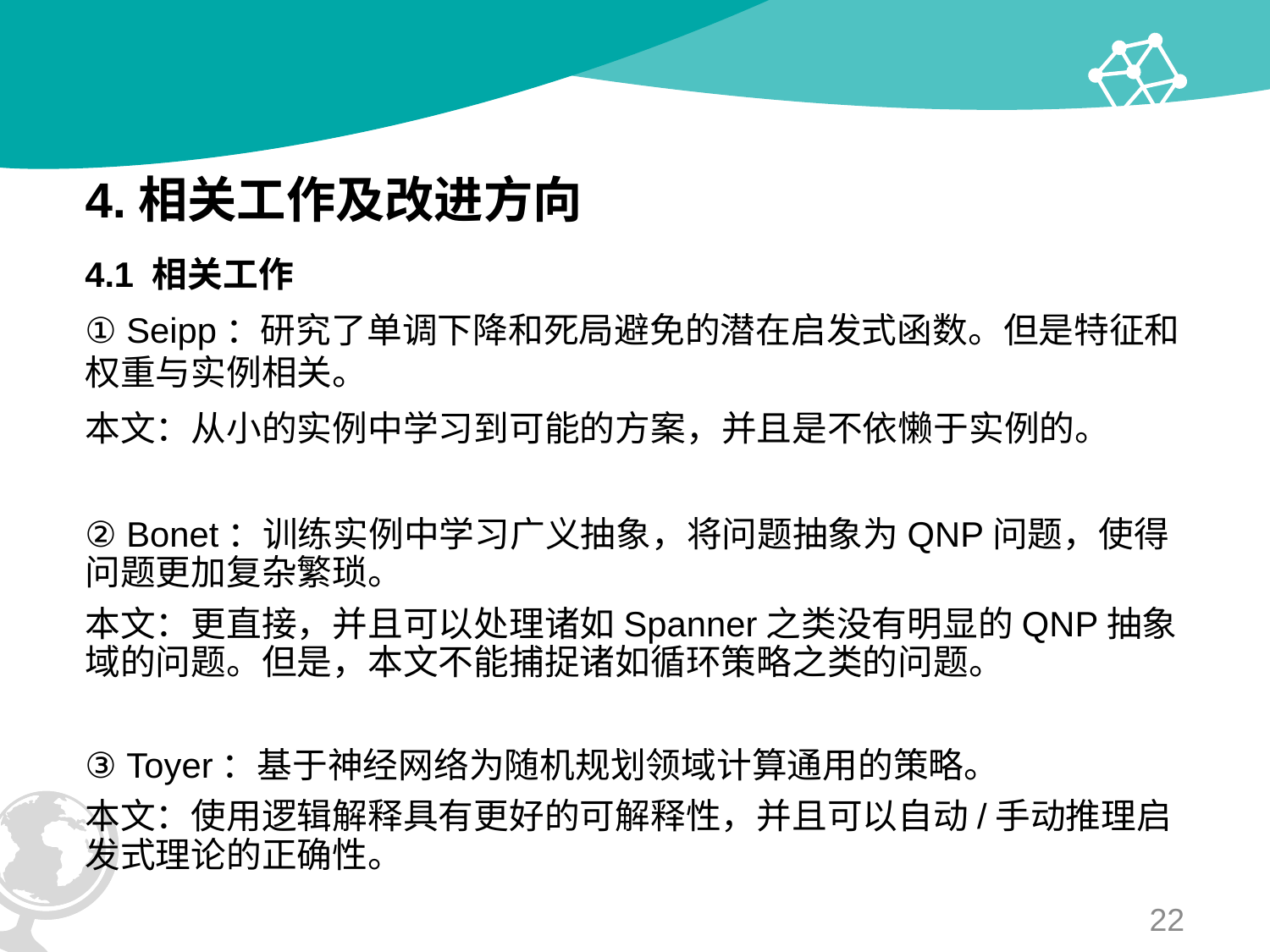

# 4.相关工作及改进方向
4.1 相关工作
① Seipp：研究了单调下降和死局避免的潜在启发式函数。但是特征和权重与实例相关。
本文：从小的实例中学习到可能的方案，并且是不依懒于实例的。

② Bonet：训练实例中学习广义抽象，将问题抽象为QNP问题，使得问题更加复杂繁琐。
本文：更直接，并且可以处理诸如Spanner之类没有明显的QNP抽象域的问题。但是，本文不能捕捉诸如循环策略之类的问题。

③ Toyer：基于神经网络为随机规划领域计算通用的策略。
本文：使用逻辑解释具有更好的可解释性，并且可以自动/手动推理启发式理论的正确性。

22